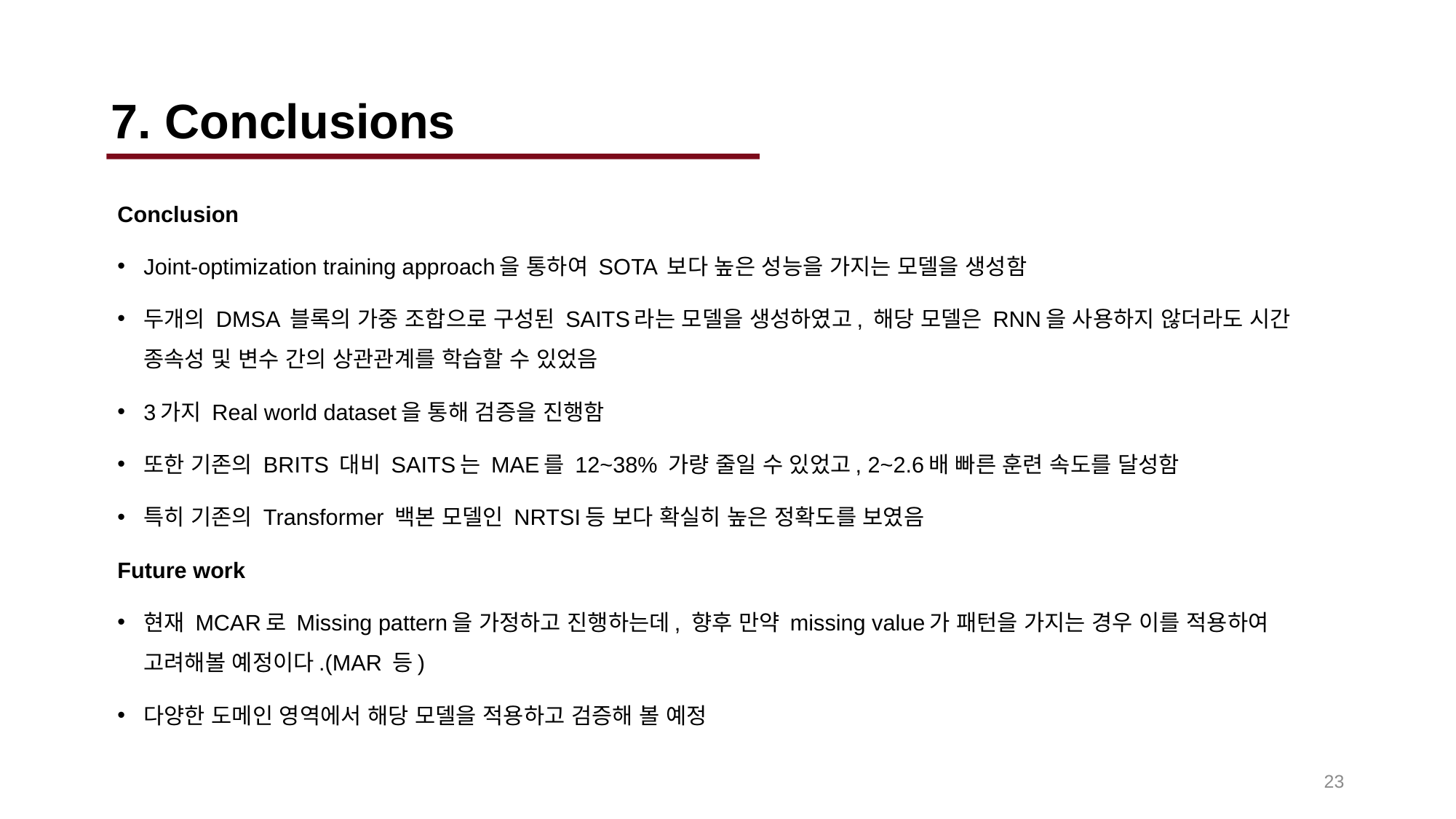

# 7. Conclusions

Conclusion
Joint-optimization training approach을 통하여 SOTA 보다 높은 성능을 가지는 모델을 생성함
두개의 DMSA 블록의 가중 조합으로 구성된 SAITS라는 모델을 생성하였고, 해당 모델은 RNN을 사용하지 않더라도 시간 종속성 및 변수 간의 상관관계를 학습할 수 있었음
3가지 Real world dataset을 통해 검증을 진행함
또한 기존의 BRITS 대비 SAITS는 MAE를 12~38% 가량 줄일 수 있었고, 2~2.6배 빠른 훈련 속도를 달성함
특히 기존의 Transformer 백본 모델인 NRTSI등 보다 확실히 높은 정확도를 보였음
Future work
현재 MCAR로 Missing pattern을 가정하고 진행하는데, 향후 만약 missing value가 패턴을 가지는 경우 이를 적용하여 고려해볼 예정이다.(MAR 등)
다양한 도메인 영역에서 해당 모델을 적용하고 검증해 볼 예정
23